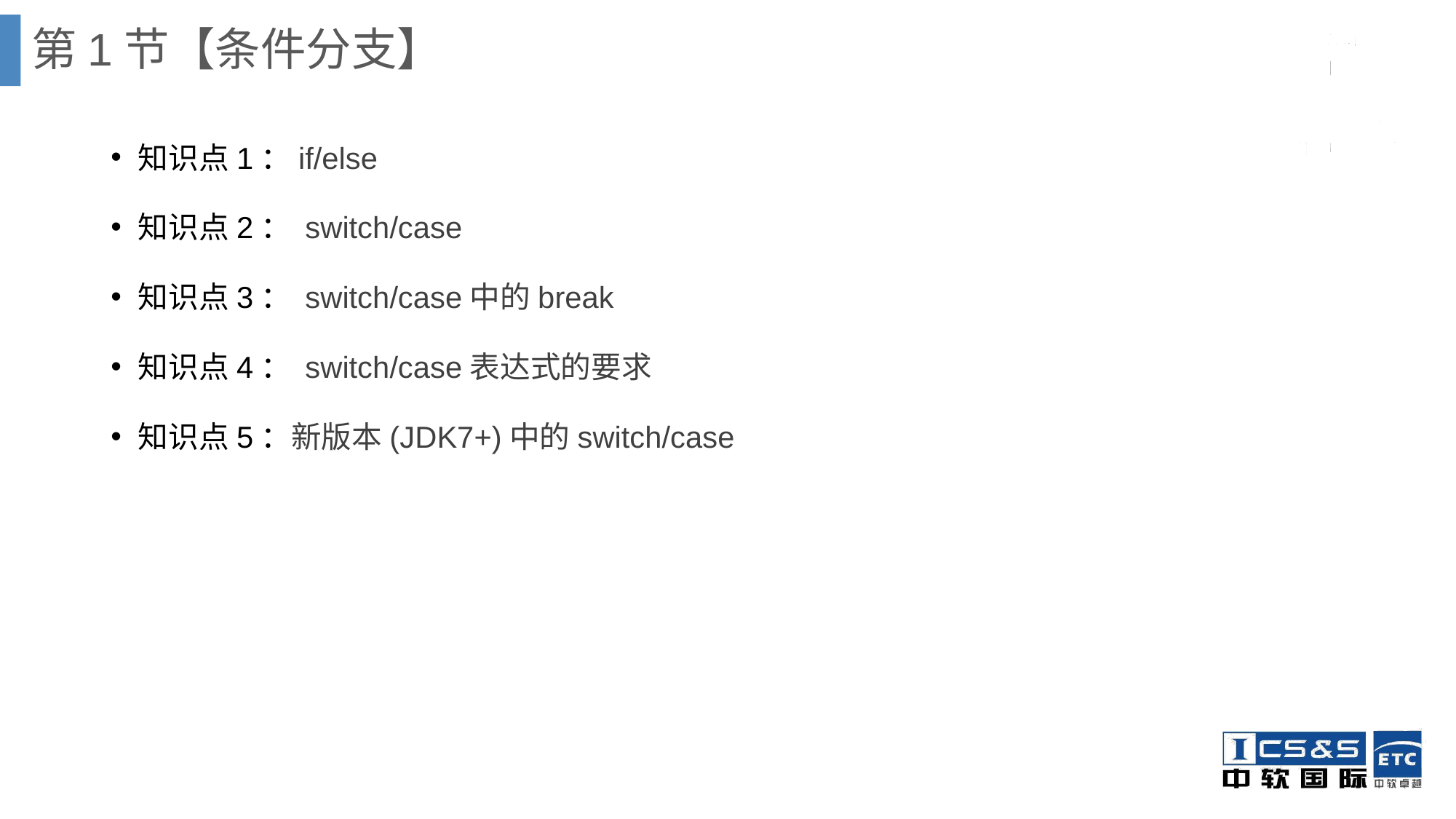

# 第1节【条件分支】
知识点1：if/else
知识点2： switch/case
知识点3： switch/case中的break
知识点4： switch/case表达式的要求
知识点5：新版本(JDK7+)中的switch/case